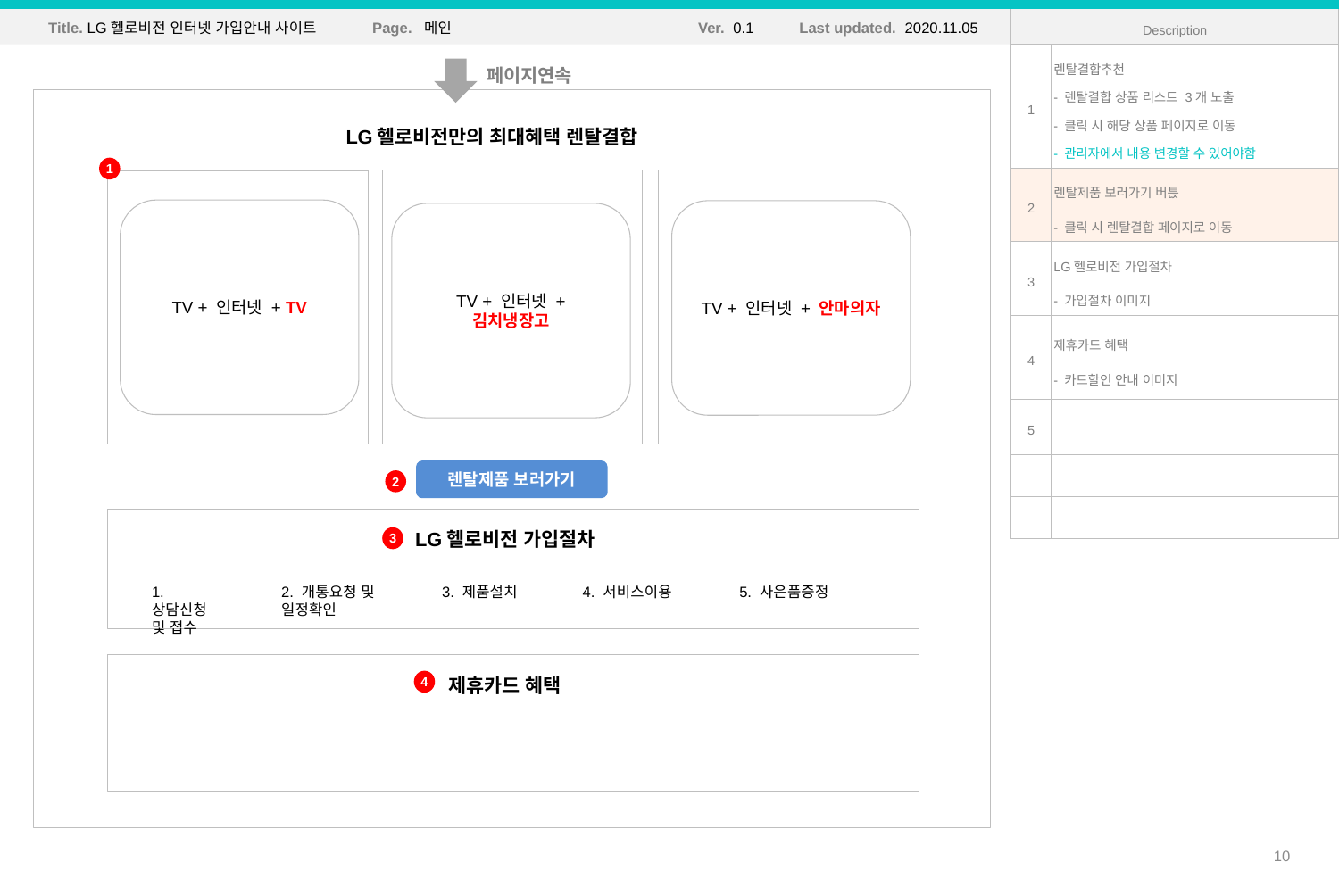

Title. LG헬로비전 인터넷 가입안내 사이트
Page.  메인
Ver.  0.1
Last updated.  2020.11.05
| Description |  |
| --- | --- |
| 1 | 렌탈결합추천 - 렌탈결합 상품 리스트 3개 노출 - 클릭 시 해당 상품 페이지로 이동 - 관리자에서 내용 변경할 수 있어야함 |
| 2 | 렌탈제품 보러가기 버튽 - 클릭 시 렌탈결합 페이지로 이동 |
| 3 | LG헬로비전 가입절차 - 가입절차 이미지 |
| 4 | 제휴카드 혜택 - 카드할인 안내 이미지 |
| 5 |  |
|  |  |
|  |  |
페이지연속

LG헬로비전만의 최대혜택 렌탈결합
1

TV + 인터넷 + 김치냉장고

TV + 인터넷 + 안마의자

TV + 인터넷 + TV
렌탈제품 보러가기
2

LG헬로비전 가입절차
1. 상담신청 및 접수
2. 개통요청 및 일정확인
3. 제품설치
4. 서비스이용
5. 사은품증정
3

제휴카드 혜택
4
10